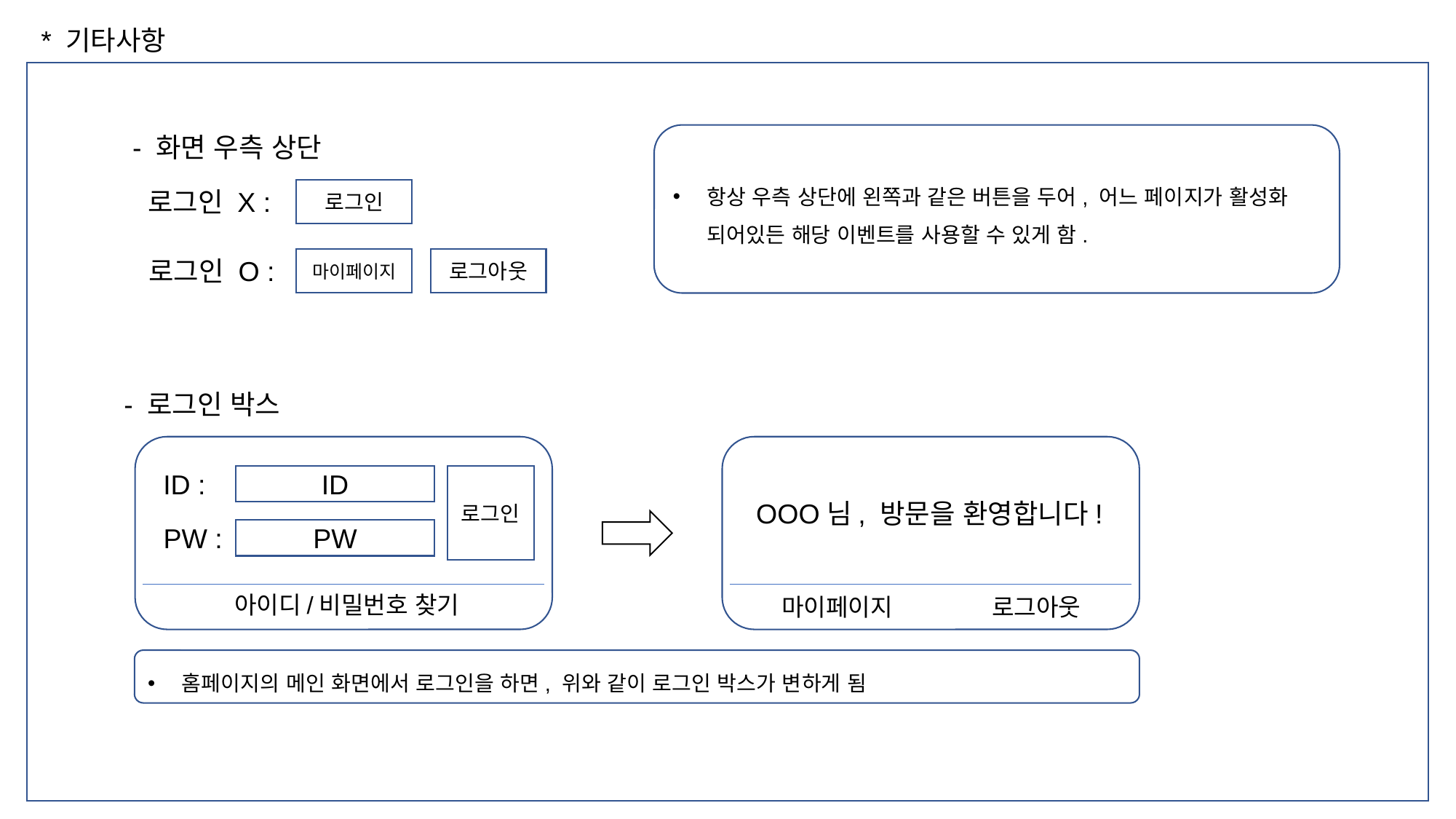

* 기타사항

항상 우측 상단에 왼쪽과 같은 버튼을 두어, 어느 페이지가 활성화 되어있든 해당 이벤트를 사용할 수 있게 함.
- 화면 우측 상단
로그인 X :
로그인
마이페이지
로그아웃
로그인 O :
- 로그인 박스

ID :
ID
로그인
PW :
PW
아이디/비밀번호 찾기

OOO님, 방문을 환영합니다!
로그아웃
마이페이지

홈페이지의 메인 화면에서 로그인을 하면, 위와 같이 로그인 박스가 변하게 됨